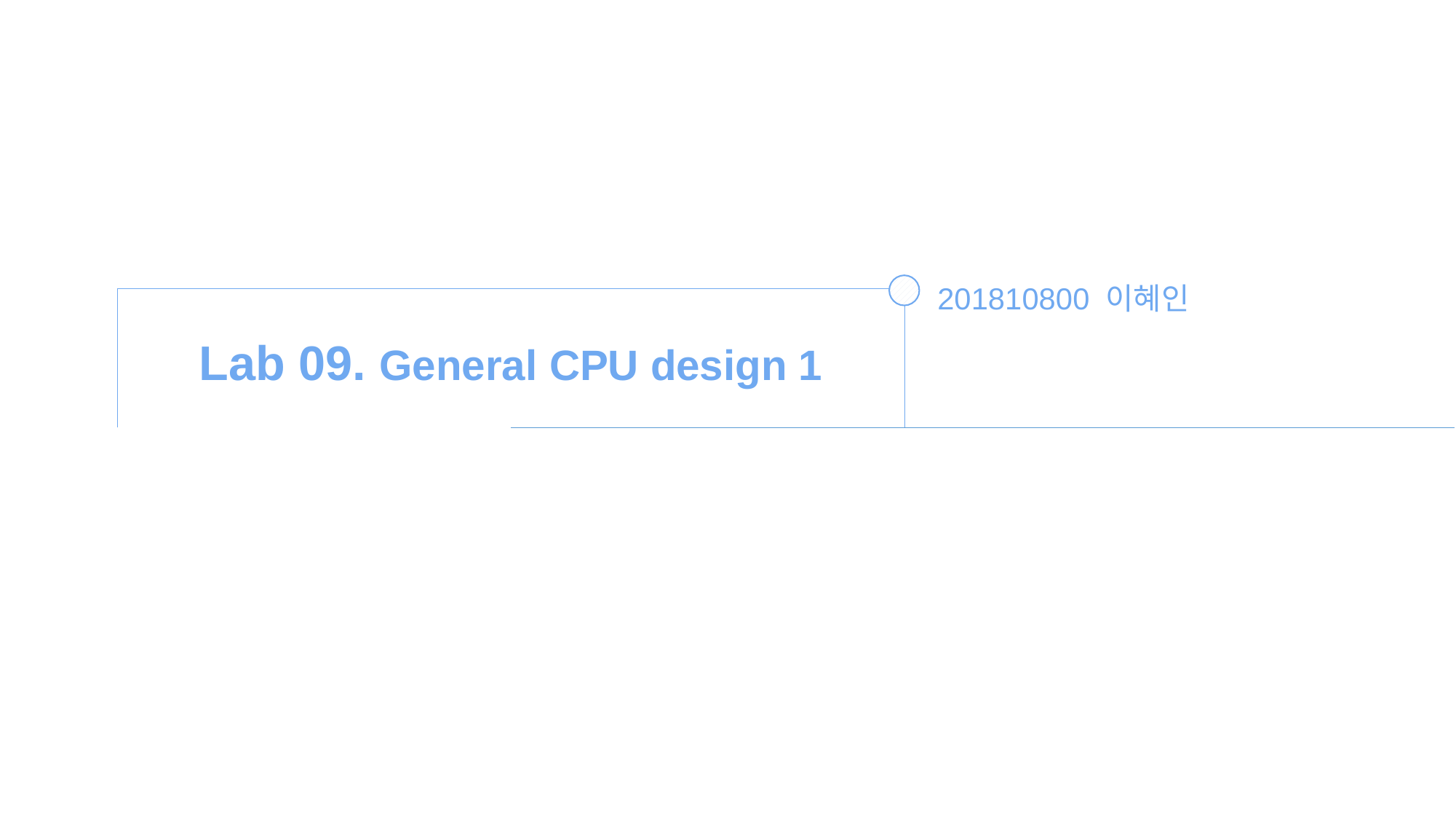

201810800 이혜인

Lab 09. General CPU design 1